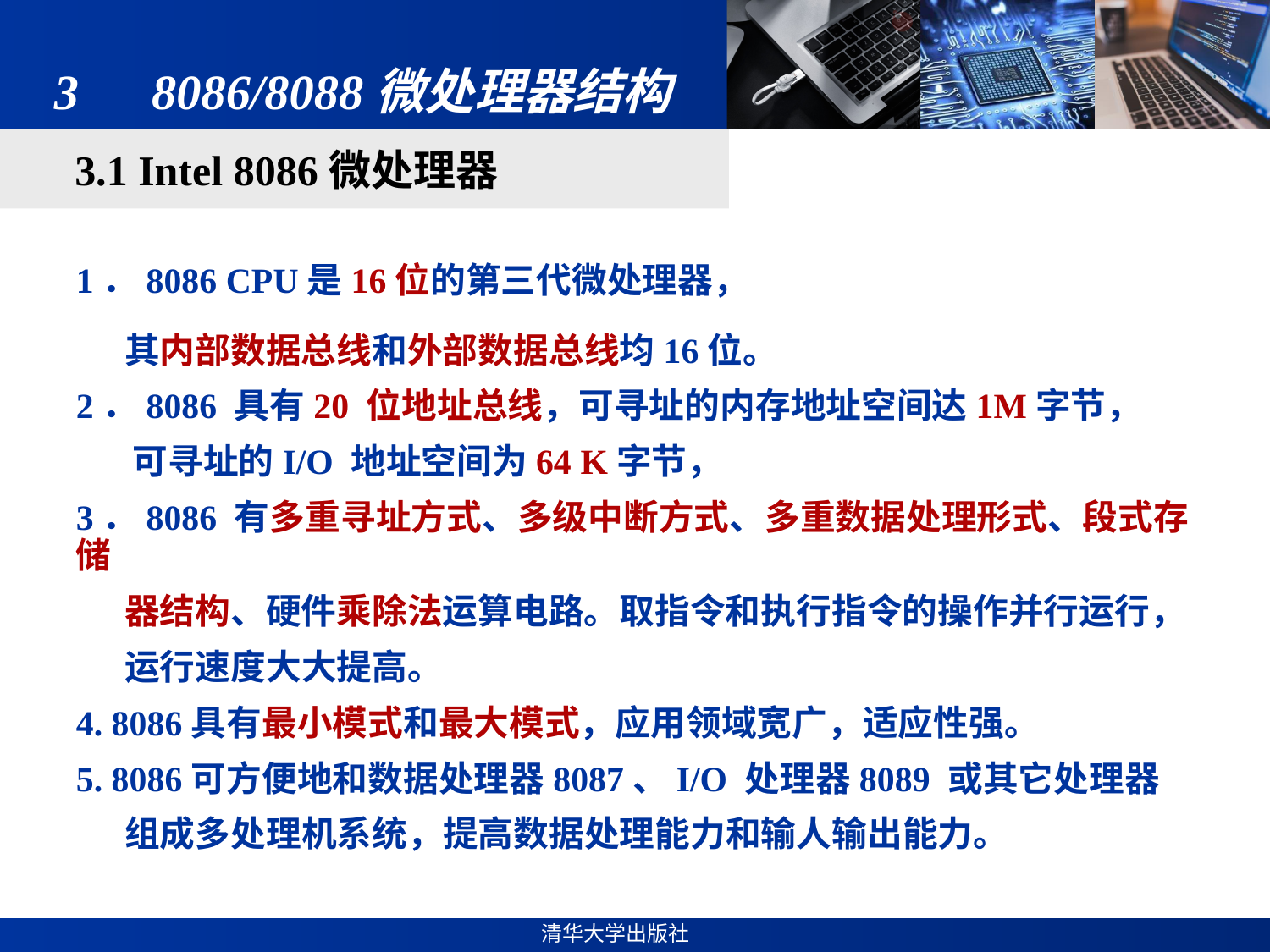

# 3　8086/8088微处理器结构
3.1 Intel 8086微处理器
1．8086 CPU是16位的第三代微处理器，
     其内部数据总线和外部数据总线均16位。
2．8086 具有20 位地址总线，可寻址的内存地址空间达1M字节，
      可寻址的I/O 地址空间为64 K字节，
3．8086 有多重寻址方式、多级中断方式、多重数据处理形式、段式存储
     器结构、硬件乘除法运算电路。取指令和执行指令的操作并行运行，
     运行速度大大提高。
4. 8086具有最小模式和最大模式，应用领域宽广，适应性强。
5. 8086可方便地和数据处理器8087、I/O 处理器8089 或其它处理器
     组成多处理机系统，提高数据处理能力和输人输出能力。